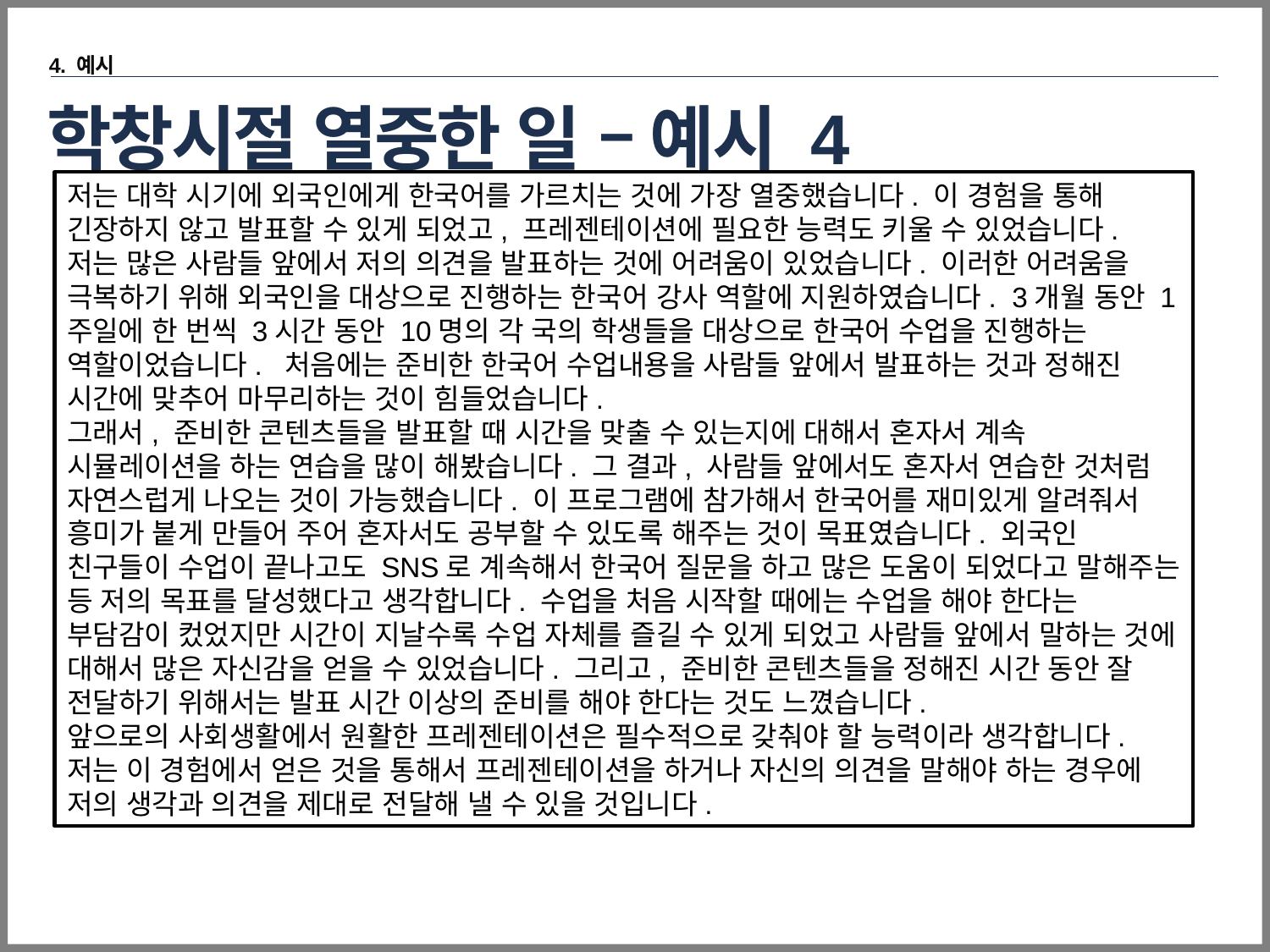

4. 예시
# 학창시절 열중한 일 – 예시 4
저는 대학 시기에 외국인에게 한국어를 가르치는 것에 가장 열중했습니다. 이 경험을 통해 긴장하지 않고 발표할 수 있게 되었고, 프레젠테이션에 필요한 능력도 키울 수 있었습니다.
저는 많은 사람들 앞에서 저의 의견을 발표하는 것에 어려움이 있었습니다. 이러한 어려움을 극복하기 위해 외국인을 대상으로 진행하는 한국어 강사 역할에 지원하였습니다.  3개월 동안 1주일에 한 번씩 3시간 동안 10명의 각 국의 학생들을 대상으로 한국어 수업을 진행하는 역할이었습니다.  처음에는 준비한 한국어 수업내용을 사람들 앞에서 발표하는 것과 정해진 시간에 맞추어 마무리하는 것이 힘들었습니다.
그래서, 준비한 콘텐츠들을 발표할 때 시간을 맞출 수 있는지에 대해서 혼자서 계속 시뮬레이션을 하는 연습을 많이 해봤습니다. 그 결과, 사람들 앞에서도 혼자서 연습한 것처럼 자연스럽게 나오는 것이 가능했습니다. 이 프로그램에 참가해서 한국어를 재미있게 알려줘서 흥미가 붙게 만들어 주어 혼자서도 공부할 수 있도록 해주는 것이 목표였습니다. 외국인 친구들이 수업이 끝나고도 SNS로 계속해서 한국어 질문을 하고 많은 도움이 되었다고 말해주는 등 저의 목표를 달성했다고 생각합니다. 수업을 처음 시작할 때에는 수업을 해야 한다는 부담감이 컸었지만 시간이 지날수록 수업 자체를 즐길 수 있게 되었고 사람들 앞에서 말하는 것에 대해서 많은 자신감을 얻을 수 있었습니다. 그리고, 준비한 콘텐츠들을 정해진 시간 동안 잘 전달하기 위해서는 발표 시간 이상의 준비를 해야 한다는 것도 느꼈습니다.
앞으로의 사회생활에서 원활한 프레젠테이션은 필수적으로 갖춰야 할 능력이라 생각합니다. 저는 이 경험에서 얻은 것을 통해서 프레젠테이션을 하거나 자신의 의견을 말해야 하는 경우에 저의 생각과 의견을 제대로 전달해 낼 수 있을 것입니다.